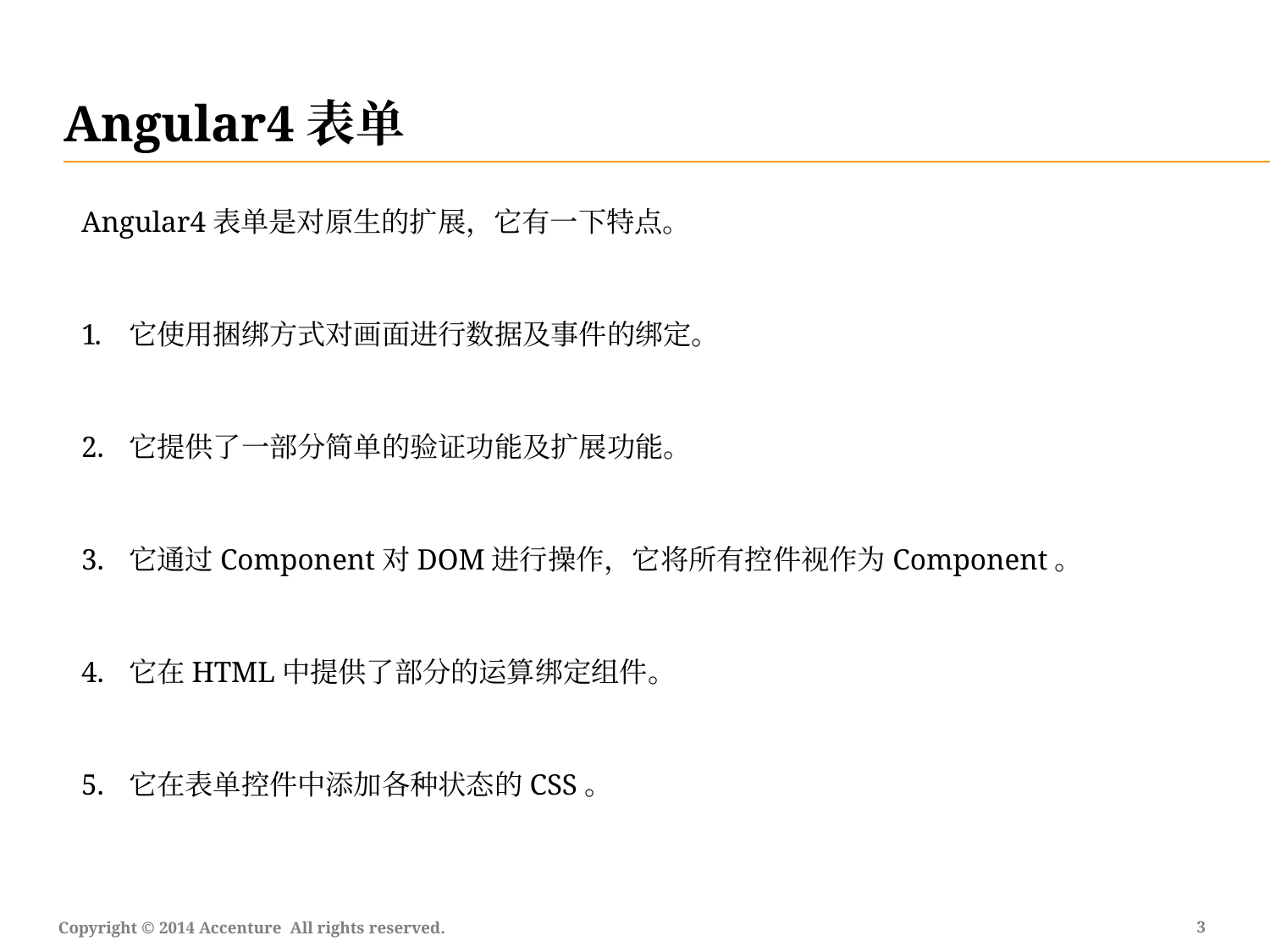

# Angular4表单
Angular4表单是对原生的扩展，它有一下特点。
它使用捆绑方式对画面进行数据及事件的绑定。
它提供了一部分简单的验证功能及扩展功能。
它通过Component对DOM进行操作，它将所有控件视作为Component。
它在HTML中提供了部分的运算绑定组件。
它在表单控件中添加各种状态的CSS。

3
Copyright © 2014 Accenture  All rights reserved.